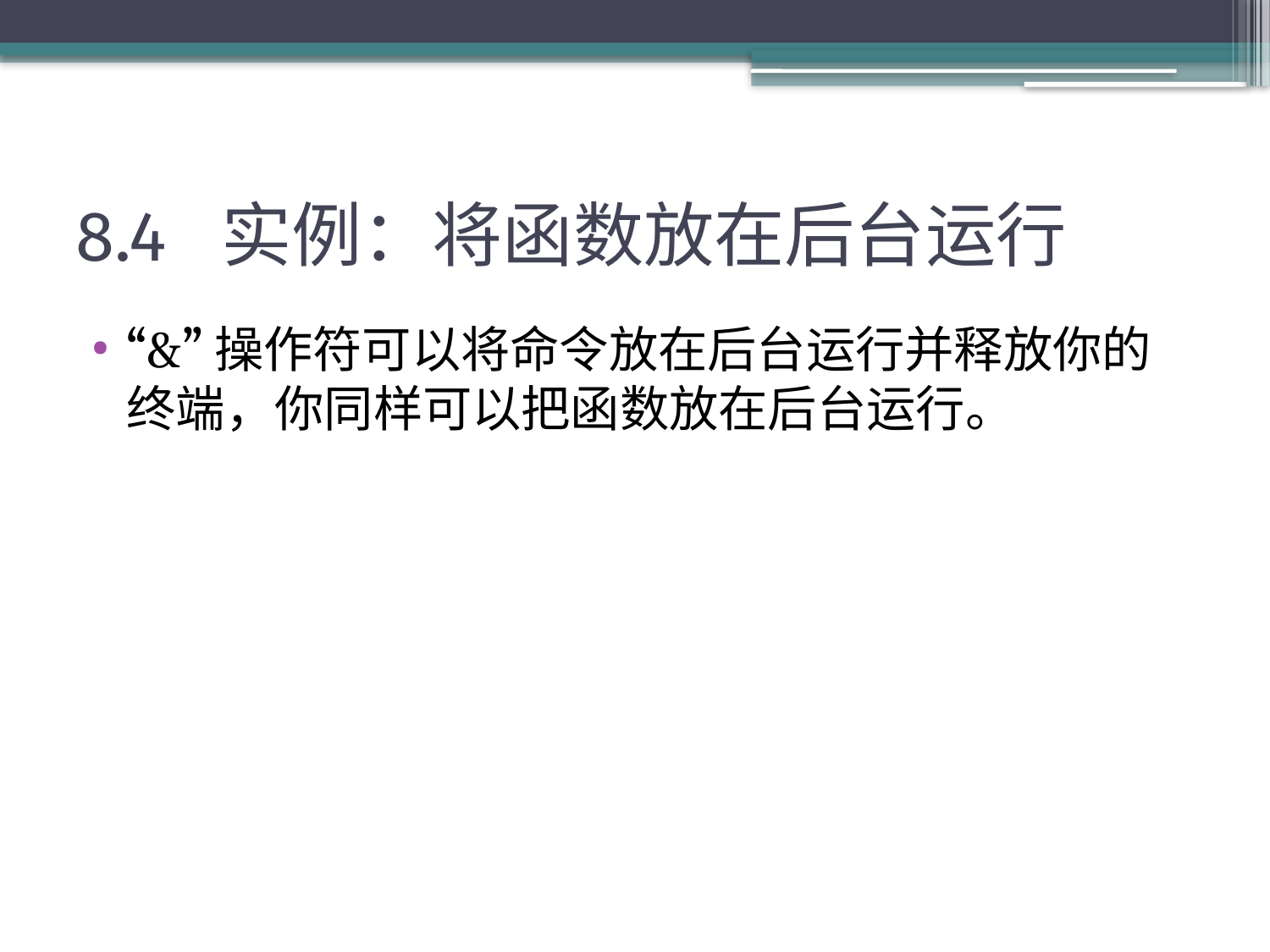

# 8.4  实例：将函数放在后台运行
“&”操作符可以将命令放在后台运行并释放你的终端，你同样可以把函数放在后台运行。